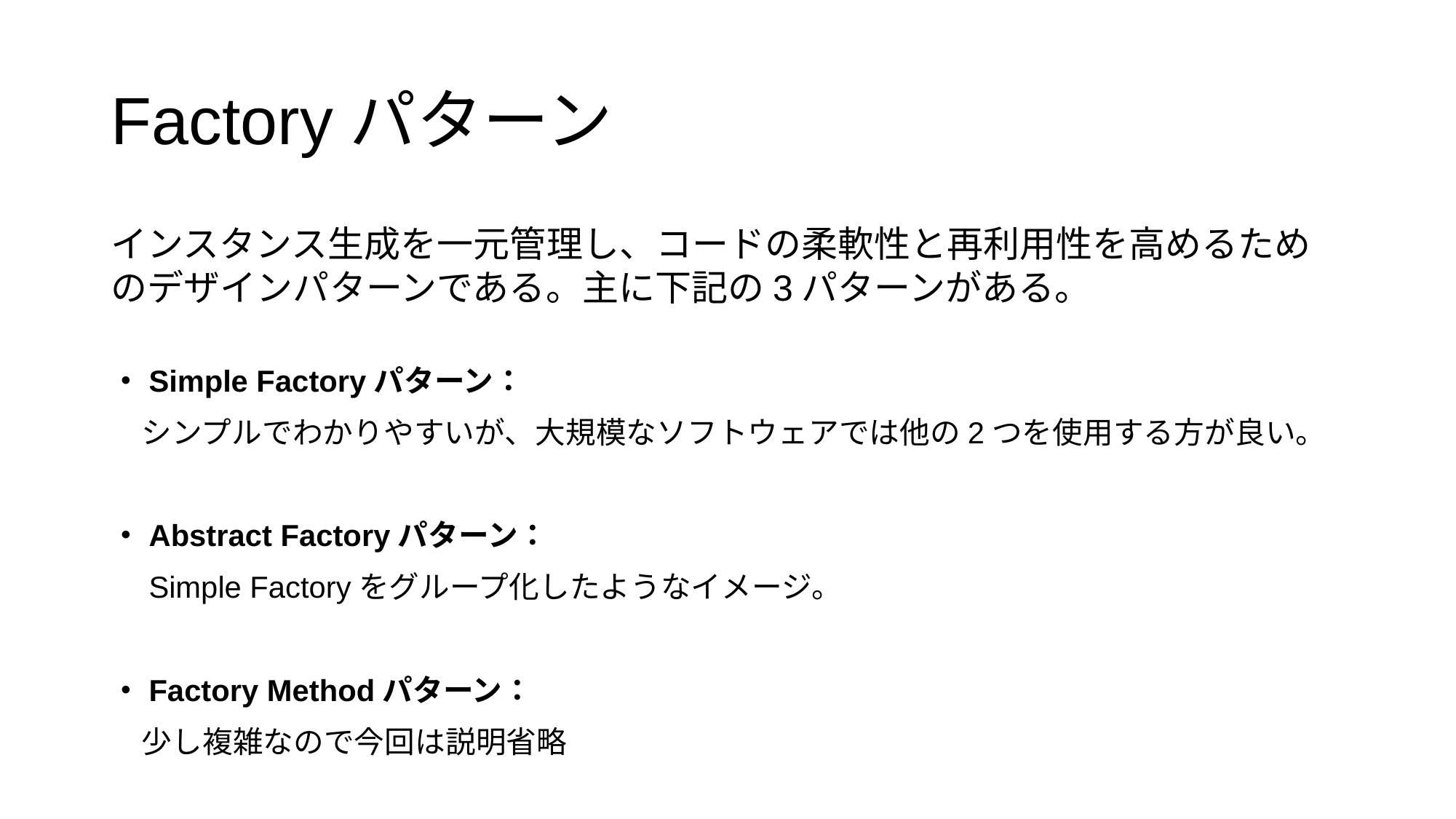

# Factoryパターン
インスタンス生成を一元管理し、コードの柔軟性と再利用性を高めるためのデザインパターンである。主に下記の3パターンがある。
・Simple Factoryパターン：
　シンプルでわかりやすいが、大規模なソフトウェアでは他の2つを使用する方が良い。

・Abstract Factoryパターン：
　Simple Factoryをグループ化したようなイメージ。

・Factory Methodパターン：
　少し複雑なので今回は説明省略